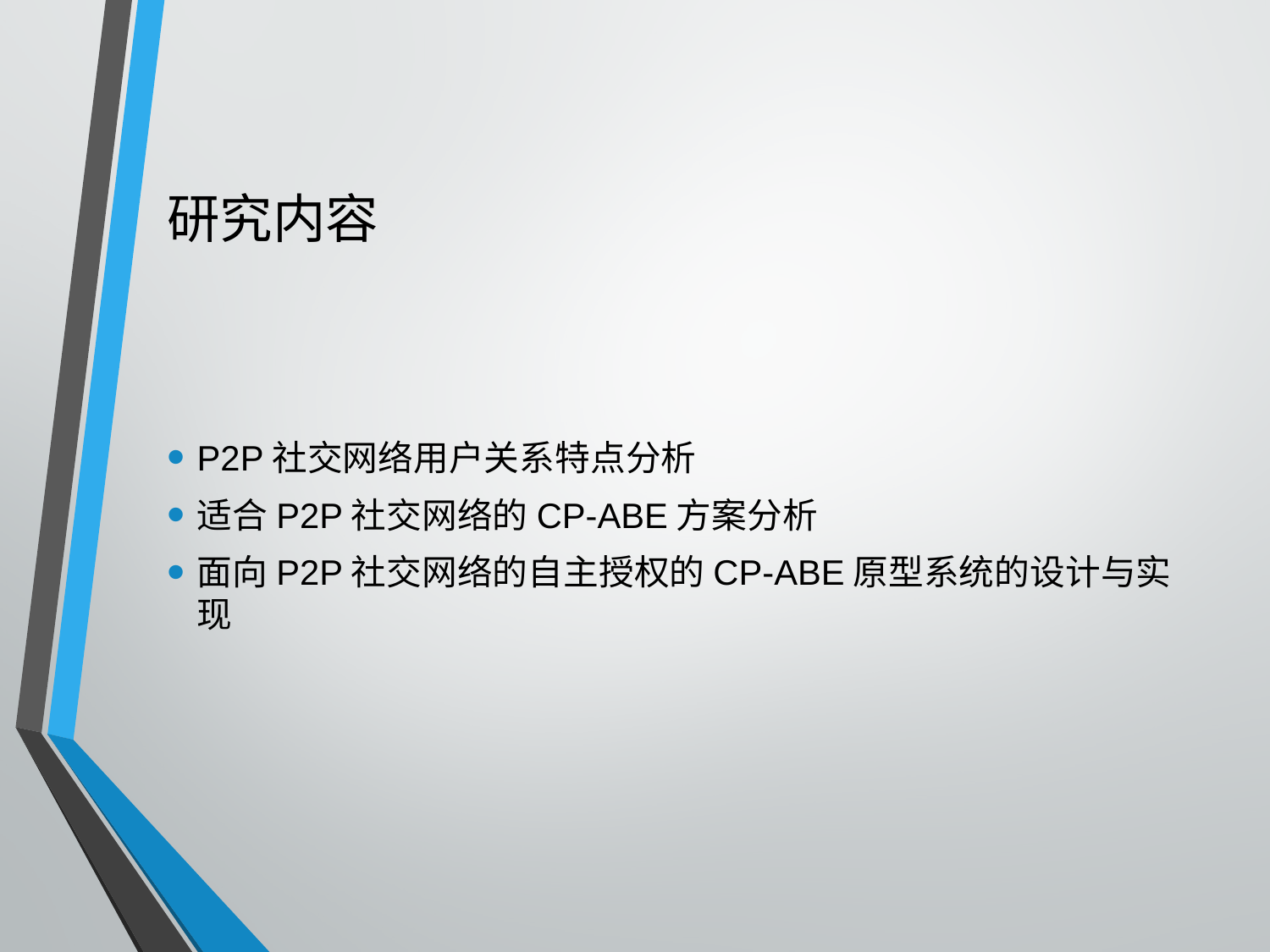

# 研究内容
P2P社交网络用户关系特点分析
适合P2P社交网络的CP-ABE方案分析
面向P2P社交网络的自主授权的CP-ABE原型系统的设计与实现